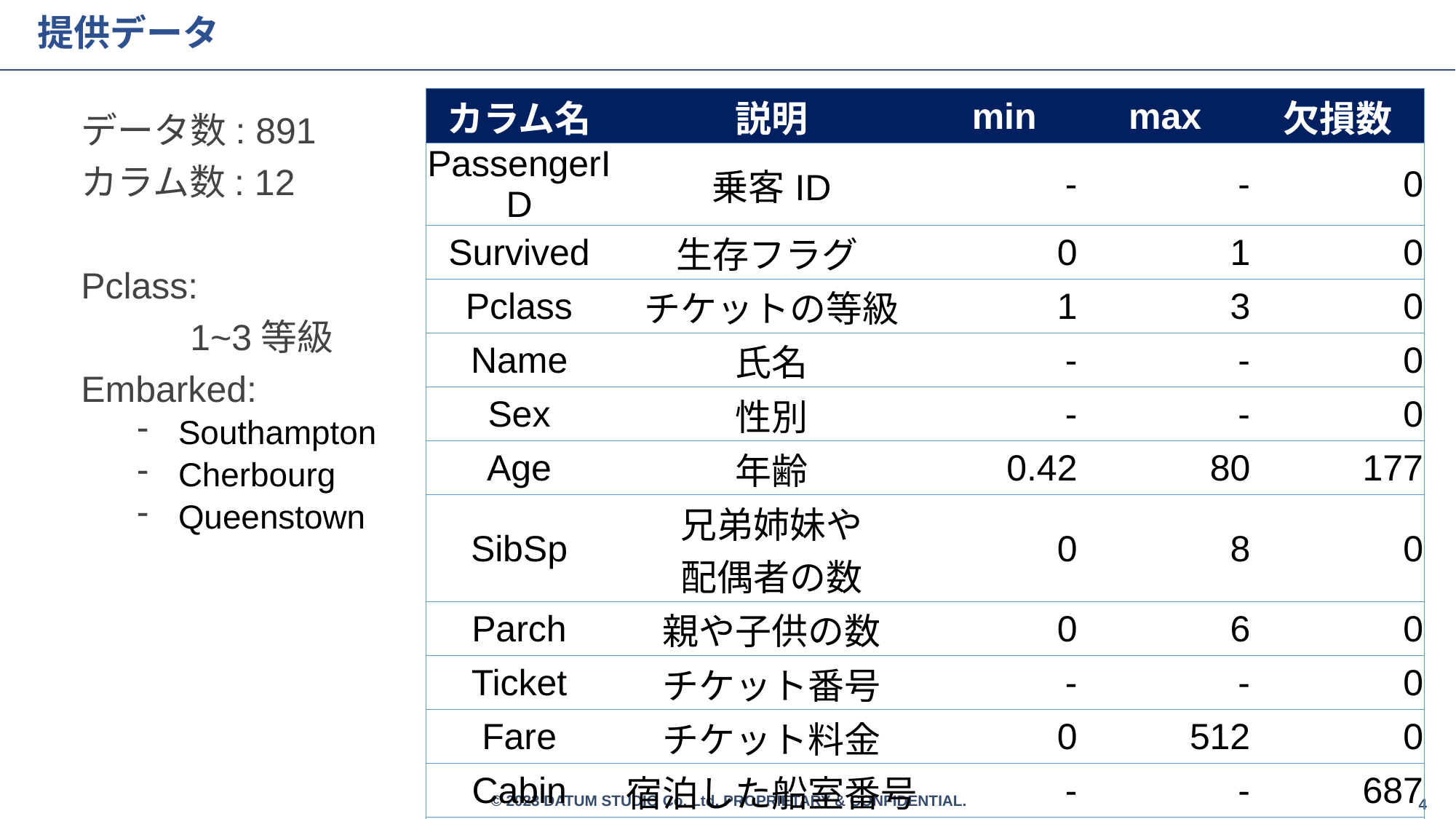

# 提供データ

| カラム名 | 説明 | min | max | 欠損数 |
| --- | --- | --- | --- | --- |
| PassengerID | 乗客ID | - | - | 0 |
| Survived | 生存フラグ | 0 | 1 | 0 |
| Pclass | チケットの等級 | 1 | 3 | 0 |
| Name | 氏名 | - | - | 0 |
| Sex | 性別 | - | - | 0 |
| Age | 年齢 | 0.42 | 80 | 177 |
| SibSp | 兄弟姉妹や 配偶者の数 | 0 | 8 | 0 |
| Parch | 親や子供の数 | 0 | 6 | 0 |
| Ticket | チケット番号 | - | - | 0 |
| Fare | チケット料金 | 0 | 512 | 0 |
| Cabin | 宿泊した船室番号 | - | - | 687 |
| Embarked | 乗船した港 | - | - | 2 |
データ数: 891
カラム数: 12

Pclass:
	1~3等級
Embarked:
Southampton
Cherbourg
Queenstown